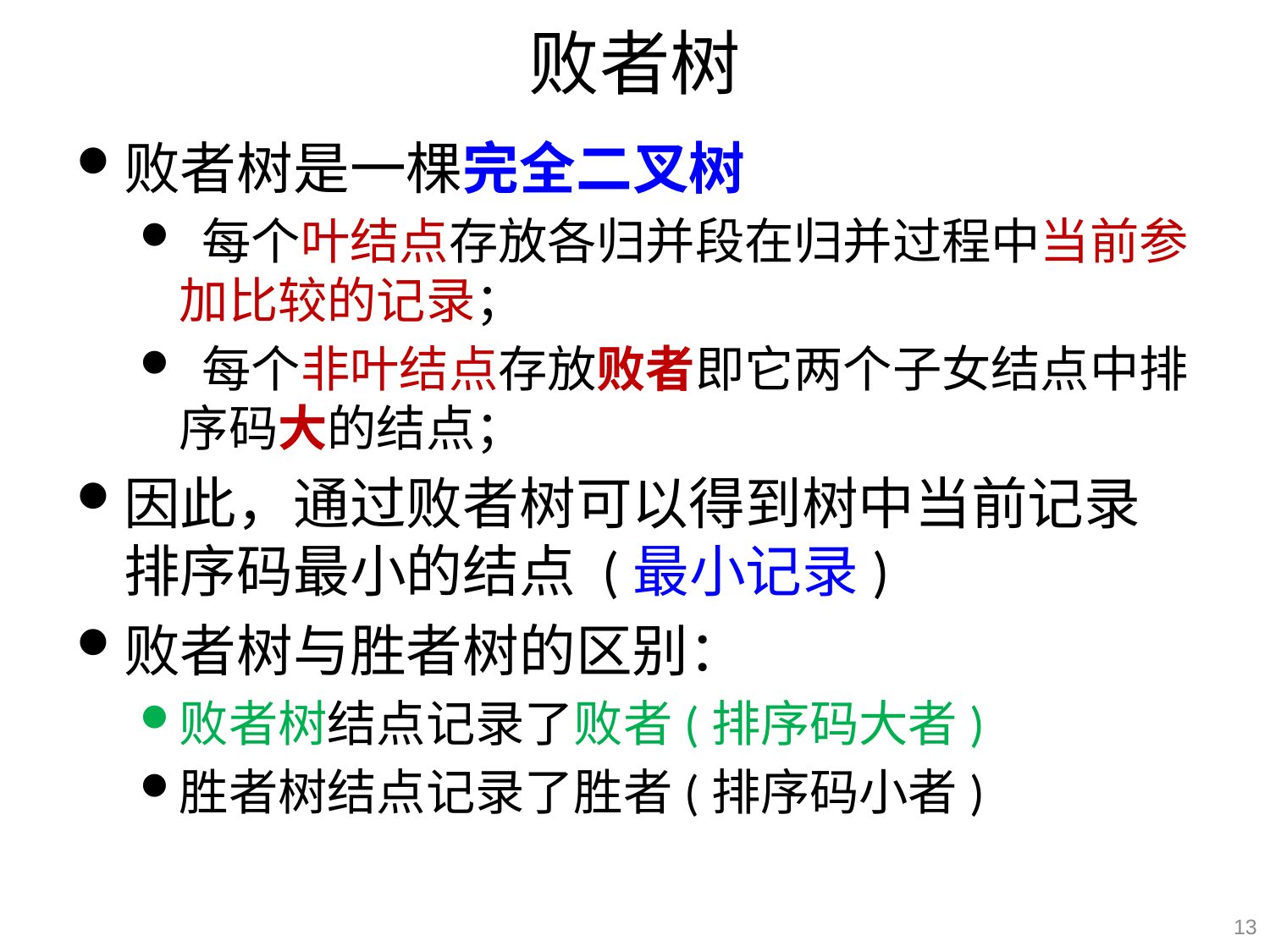

# 败者树
败者树是一棵完全二叉树
 每个叶结点存放各归并段在归并过程中当前参加比较的记录；
 每个非叶结点存放败者即它两个子女结点中排序码大的结点；
因此，通过败者树可以得到树中当前记录排序码最小的结点 (最小记录)
败者树与胜者树的区别：
败者树结点记录了败者(排序码大者)
胜者树结点记录了胜者(排序码小者)
13